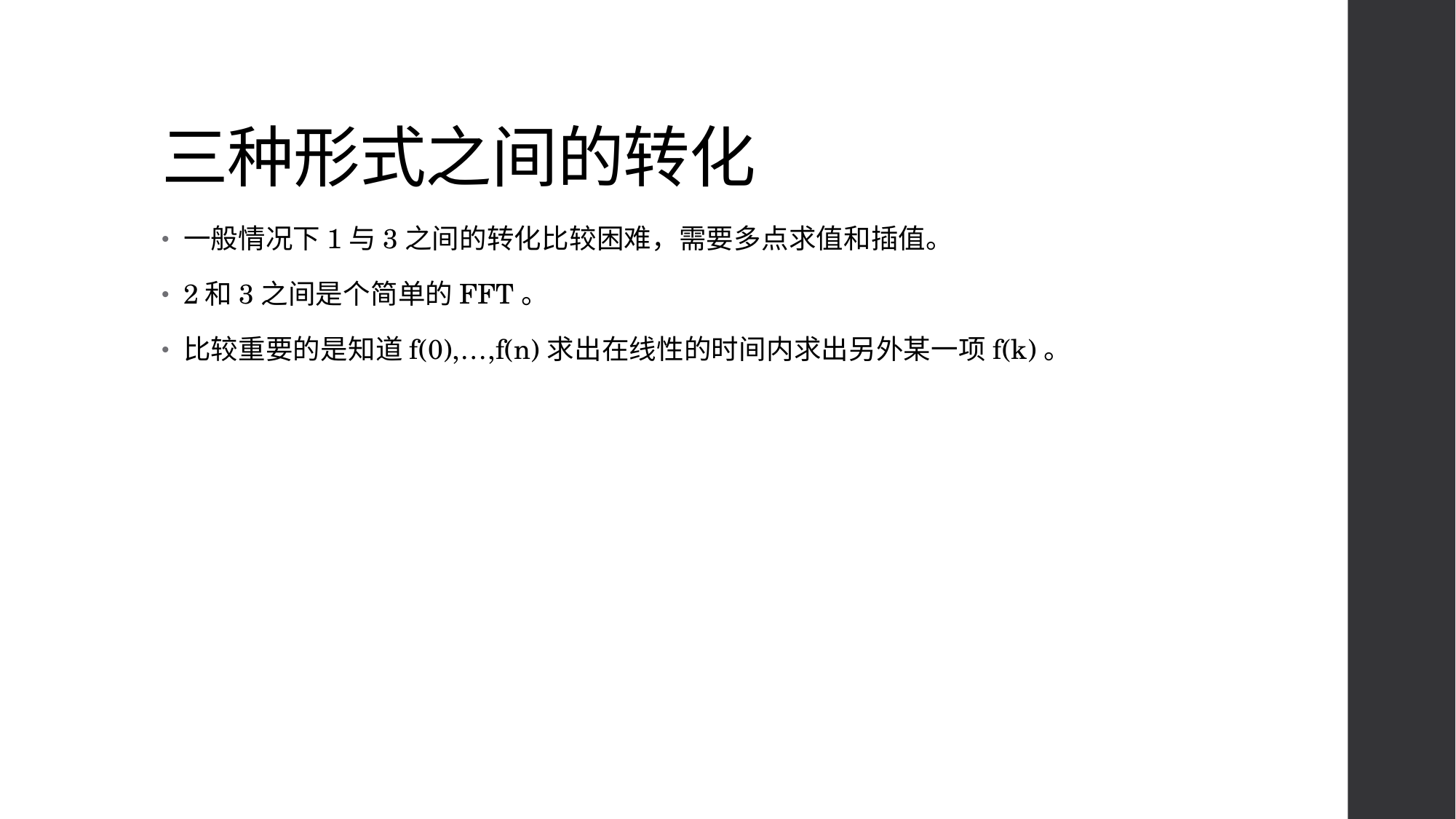

# 三种形式之间的转化
一般情况下1与3之间的转化比较困难，需要多点求值和插值。
2和3之间是个简单的FFT。
比较重要的是知道f(0),…,f(n)求出在线性的时间内求出另外某一项f(k)。